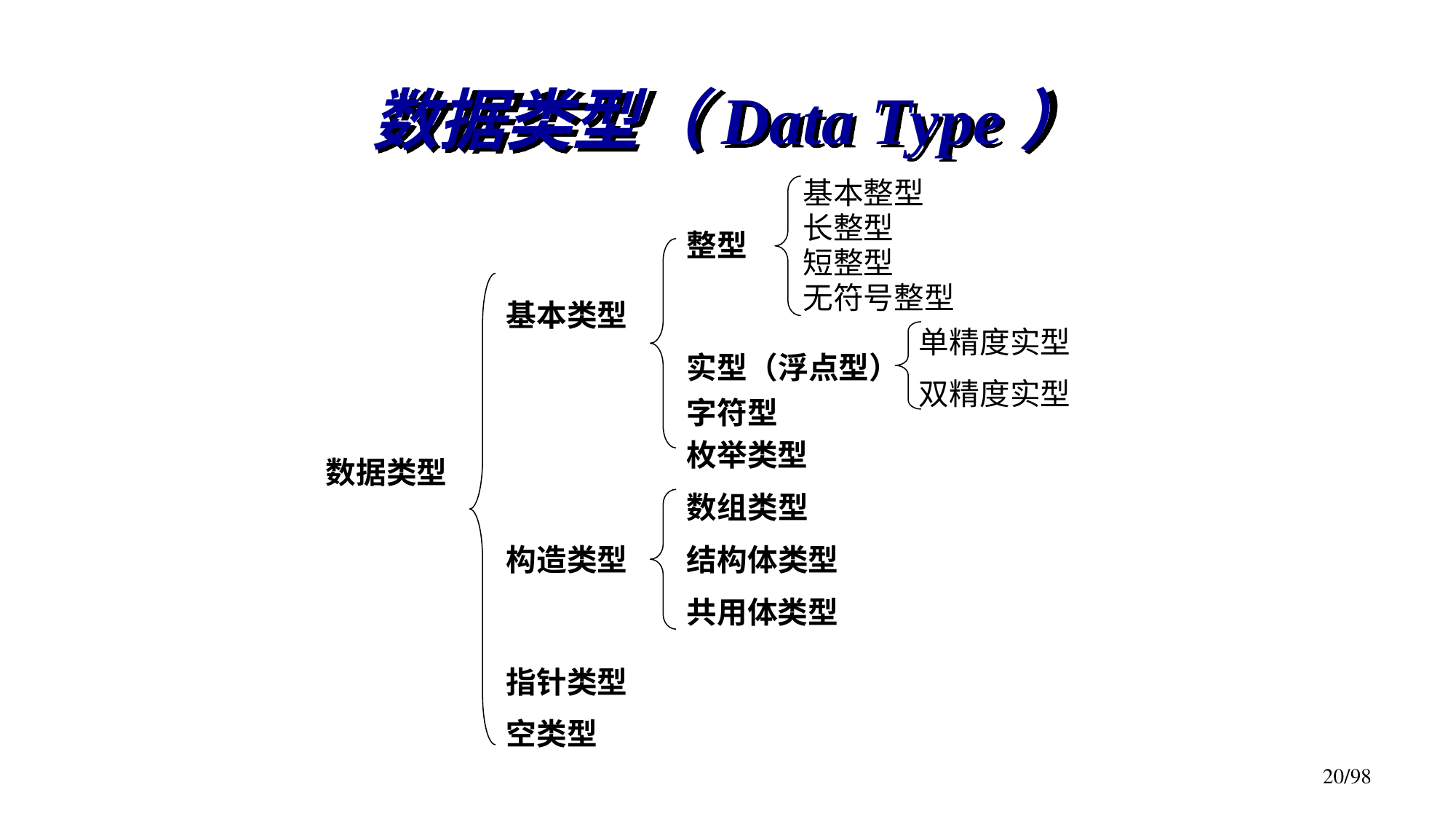

# 数据类型（Data Type）
基本整型

长整型
整型

短整型

无符号整型
基本类型
单精度实型

实型（浮点型）
双精度实型
字符型
枚举类型
数据类型
数组类型

构造类型
结构体类型
共用体类型
指针类型
空类型